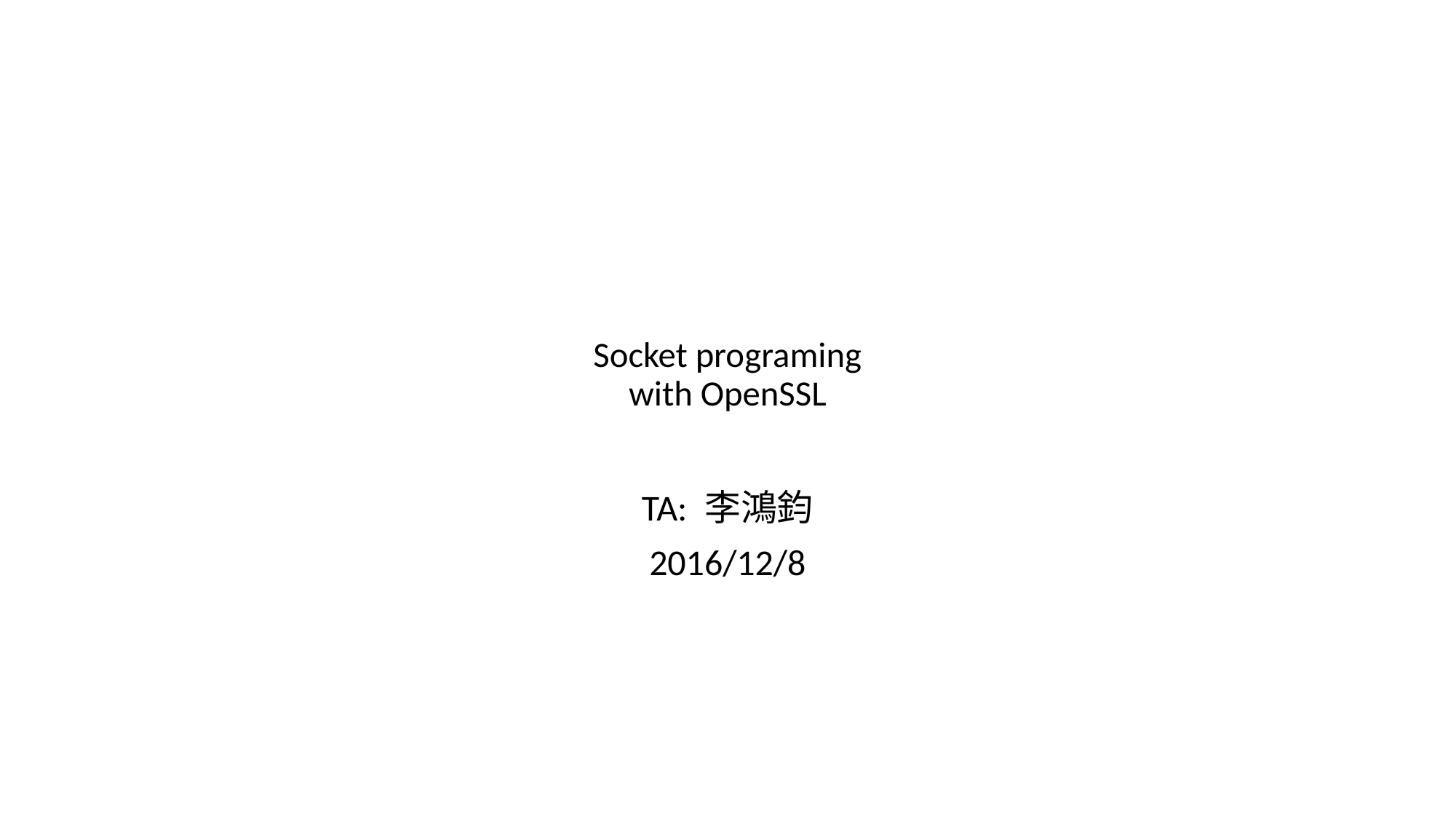

# Socket programing with OpenSSL
TA: 李鴻鈞
2016/12/8